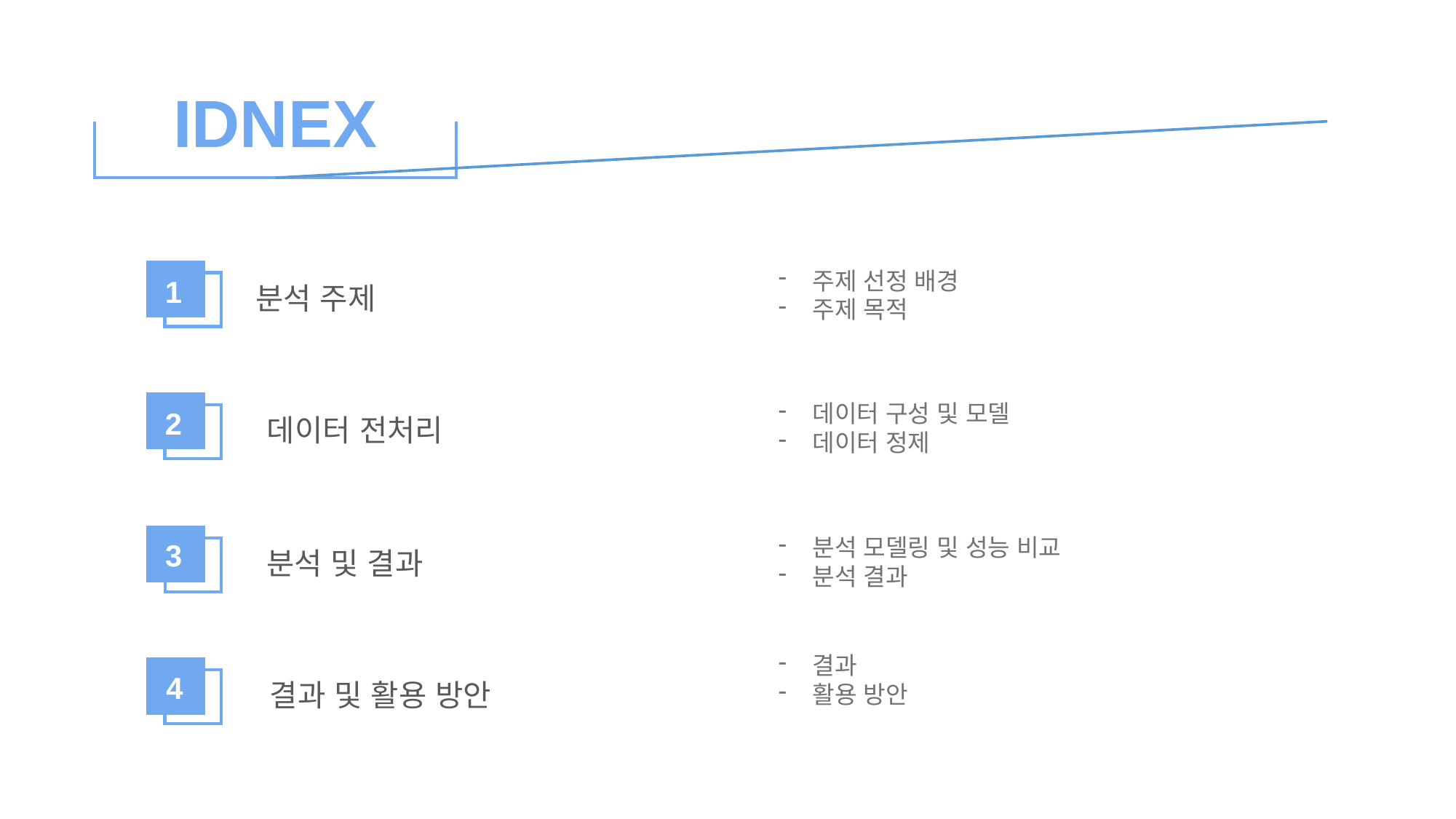

IDNEX
1
분석 주제

2
데이터 전처리

3
분석 및 결과

4
결과 및 활용 방안

주제 선정 배경
주제 목적
데이터 구성 및 모델
데이터 정제
분석 모델링 및 성능 비교
분석 결과
결과
활용 방안